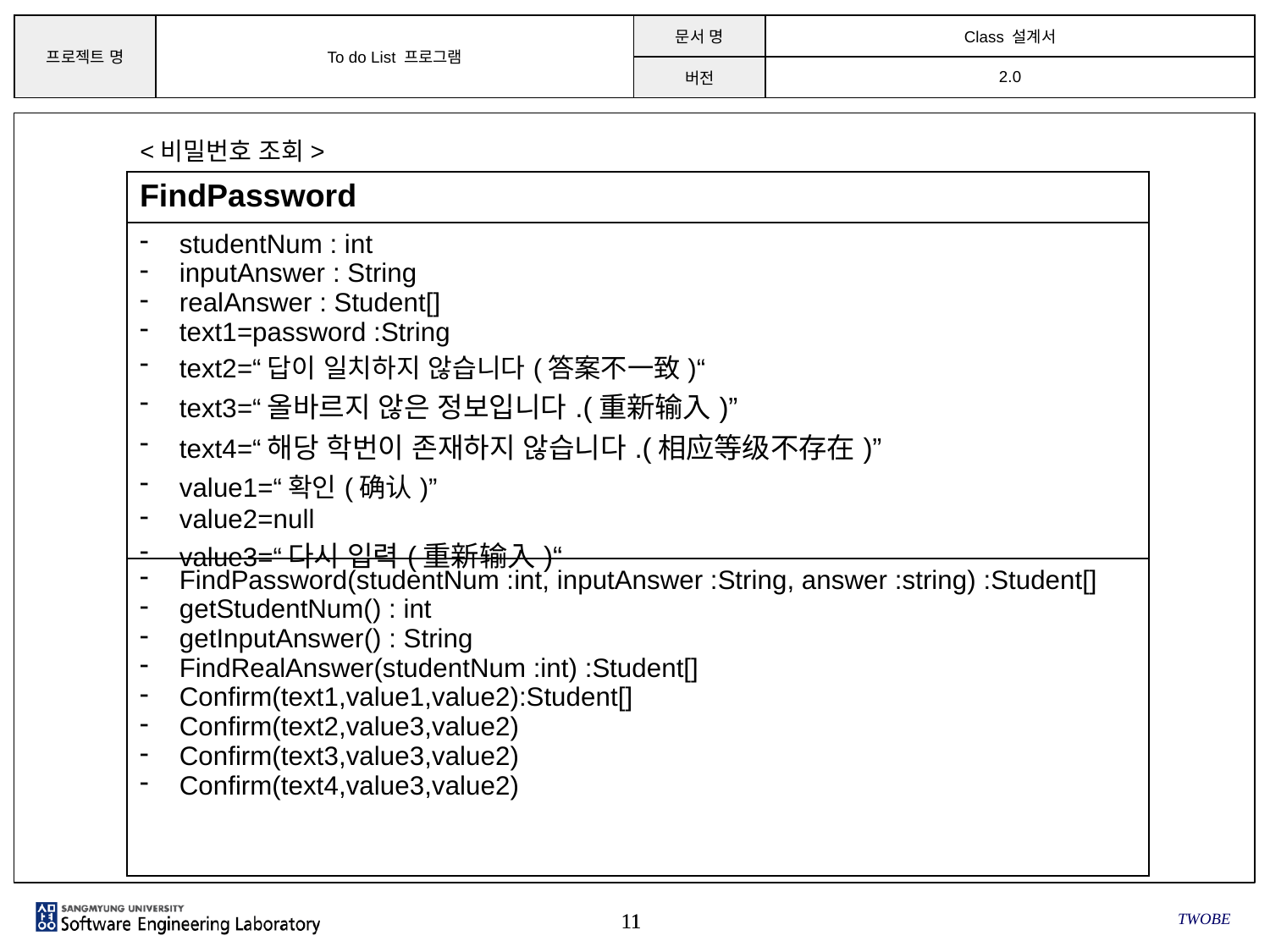

<비밀번호 조회>
| FindPassword |
| --- |
| studentNum : int inputAnswer : String realAnswer : Student[] text1=password :String text2=“답이 일치하지 않습니다(答案不一致)“ text3=“올바르지 않은 정보입니다.(重新输入)” text4=“해당 학번이 존재하지 않습니다.(相应等级不存在)” value1=“확인(确认)” value2=null value3=“다시 입력(重新输入)“ |
| FindPassword(studentNum :int, inputAnswer :String, answer :string) :Student[] getStudentNum() : int getInputAnswer() : String FindRealAnswer(studentNum :int) :Student[] Confirm(text1,value1,value2):Student[] Confirm(text2,value3,value2) Confirm(text3,value3,value2) Confirm(text4,value3,value2) |
TWOBE